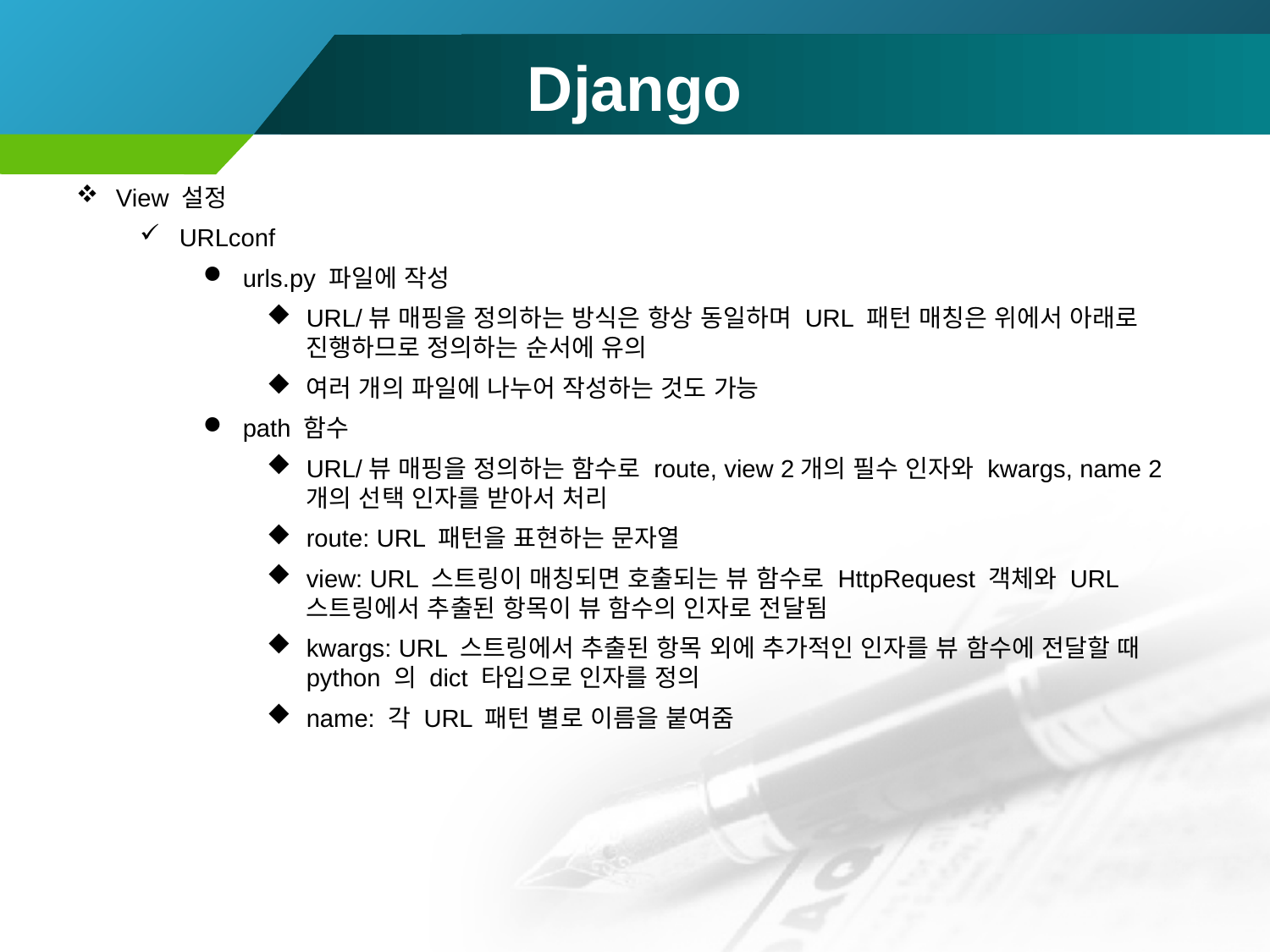

# Django
View 설정
URLconf
urls.py 파일에 작성
URL/뷰 매핑을 정의하는 방식은 항상 동일하며 URL 패턴 매칭은 위에서 아래로 진행하므로 정의하는 순서에 유의
여러 개의 파일에 나누어 작성하는 것도 가능
path 함수
URL/뷰 매핑을 정의하는 함수로 route, view 2개의 필수 인자와 kwargs, name 2개의 선택 인자를 받아서 처리
route: URL 패턴을 표현하는 문자열
view: URL 스트링이 매칭되면 호출되는 뷰 함수로 HttpRequest 객체와 URL 스트링에서 추출된 항목이 뷰 함수의 인자로 전달됨
kwargs: URL 스트링에서 추출된 항목 외에 추가적인 인자를 뷰 함수에 전달할 때 python 의 dict 타입으로 인자를 정의
name: 각 URL 패턴 별로 이름을 붙여줌